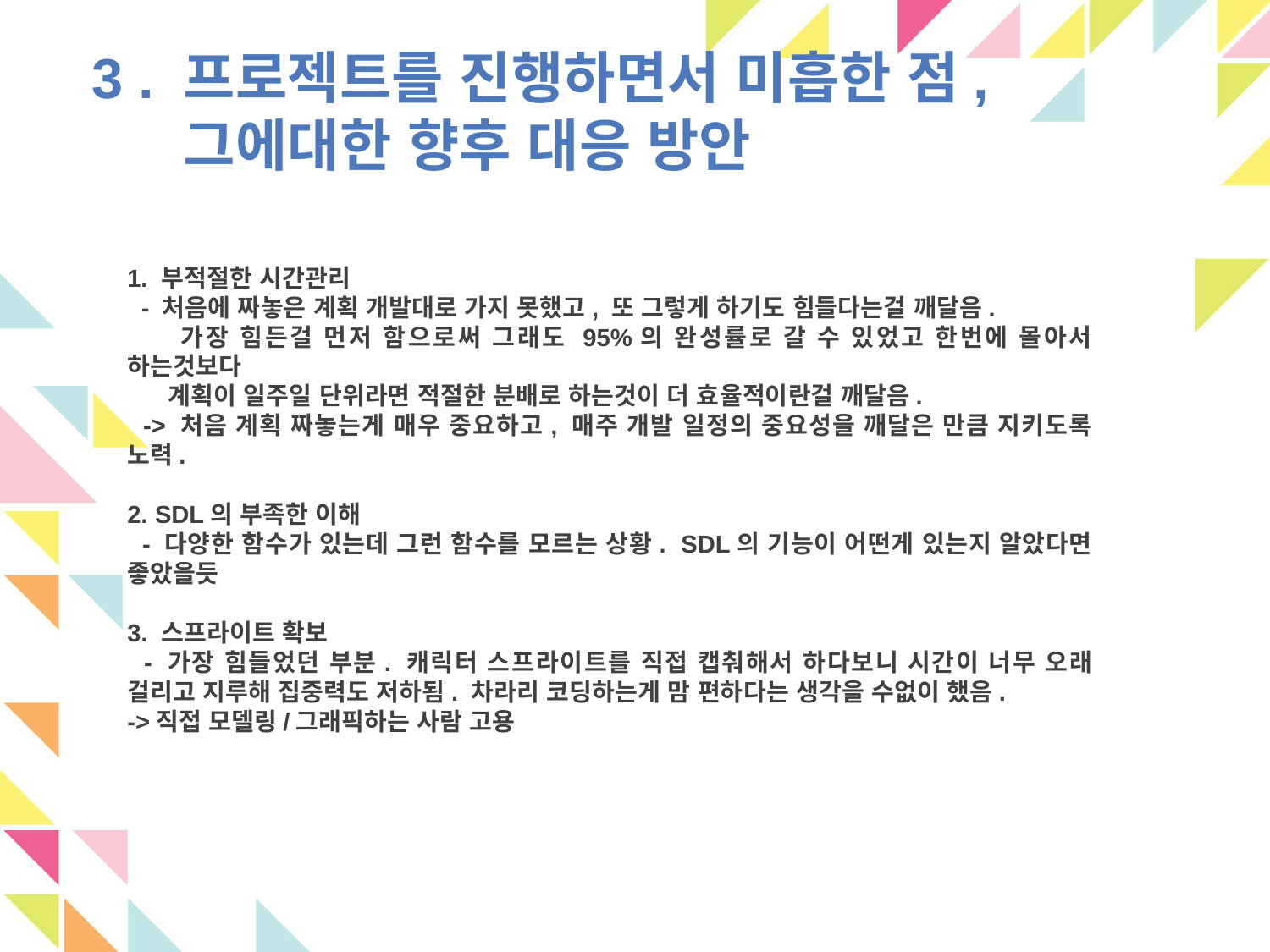

3 . 프로젝트를 진행하면서 미흡한 점,
     그에대한 향후 대응 방안
1. 부적절한 시간관리
  - 처음에 짜놓은 계획 개발대로 가지 못했고, 또 그렇게 하기도 힘들다는걸 깨달음.
     가장 힘든걸 먼저 함으로써 그래도 95%의 완성률로 갈 수 있었고 한번에 몰아서 하는것보다
     계획이 일주일 단위라면 적절한 분배로 하는것이 더 효율적이란걸 깨달음.
  -> 처음 계획 짜놓는게 매우 중요하고, 매주 개발 일정의 중요성을 깨달은 만큼 지키도록 노력.

2. SDL의 부족한 이해
  - 다양한 함수가 있는데 그런 함수를 모르는 상황.  SDL의 기능이 어떤게 있는지 알았다면 좋았을듯

3. 스프라이트 확보
  - 가장 힘들었던 부분. 캐릭터 스프라이트를 직접 캡춰해서 하다보니 시간이 너무 오래 걸리고 지루해 집중력도 저하됨. 차라리 코딩하는게 맘 편하다는 생각을 수없이 했음.
->직접 모델링/그래픽하는 사람 고용